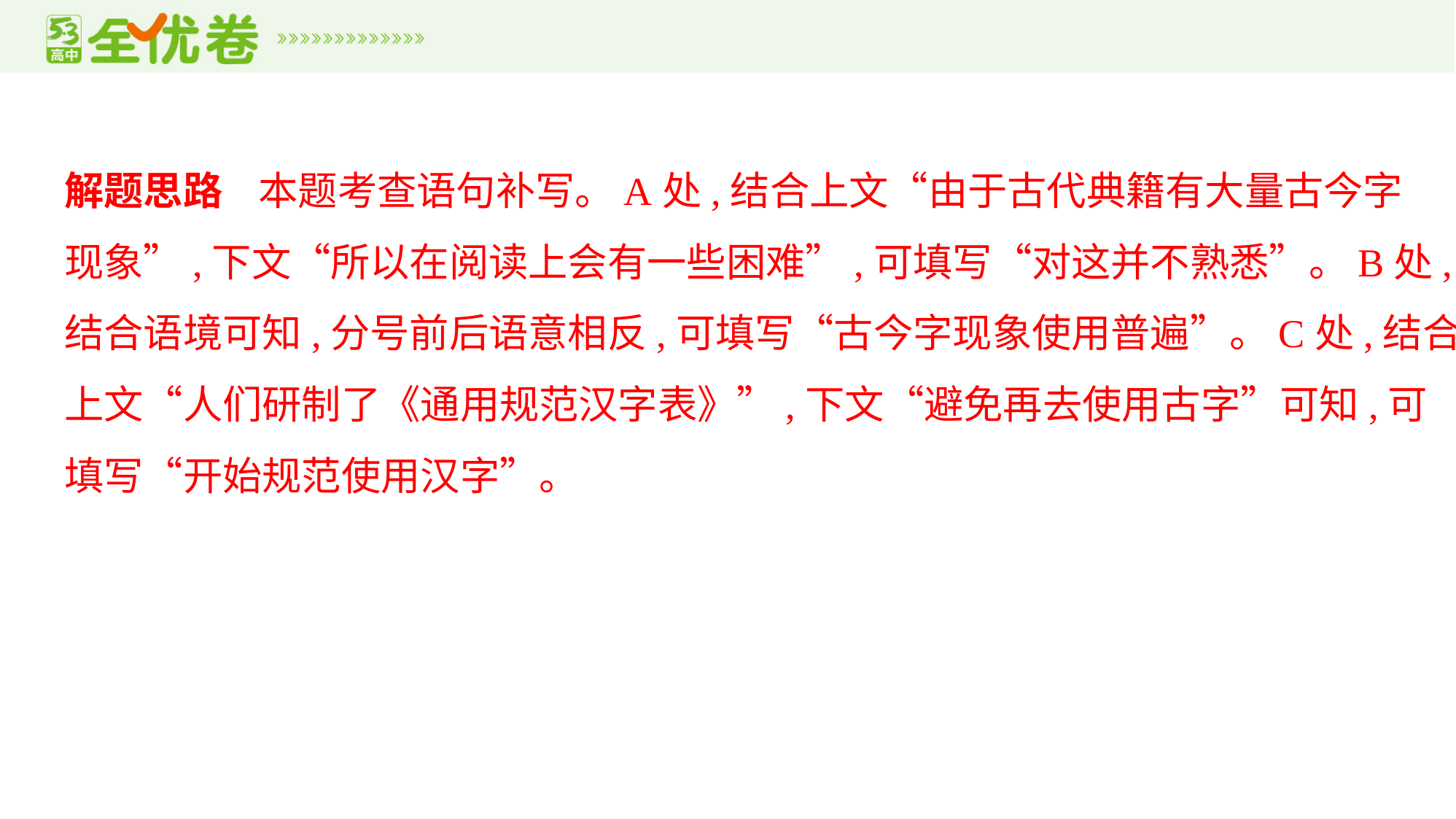

解题思路    本题考查语句补写。A处,结合上文“由于古代典籍有大量古今字
现象”,下文“所以在阅读上会有一些困难”,可填写“对这并不熟悉”。B处,
结合语境可知,分号前后语意相反,可填写“古今字现象使用普遍”。C处,结合
上文“人们研制了《通用规范汉字表》”,下文“避免再去使用古字”可知,可
填写“开始规范使用汉字”。